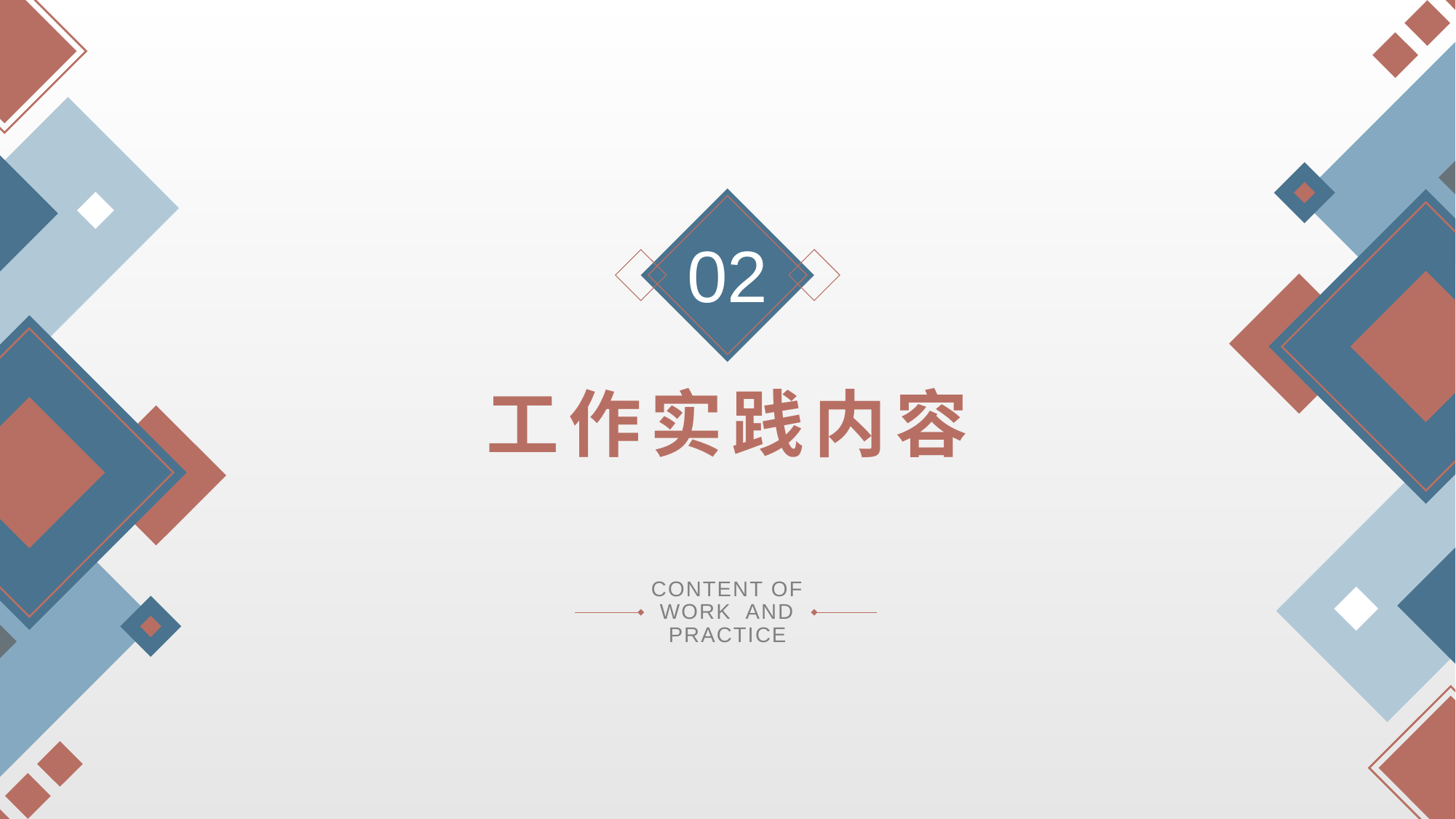

02
工作实践内容
CONTENT OF WORK  AND PRACTICE